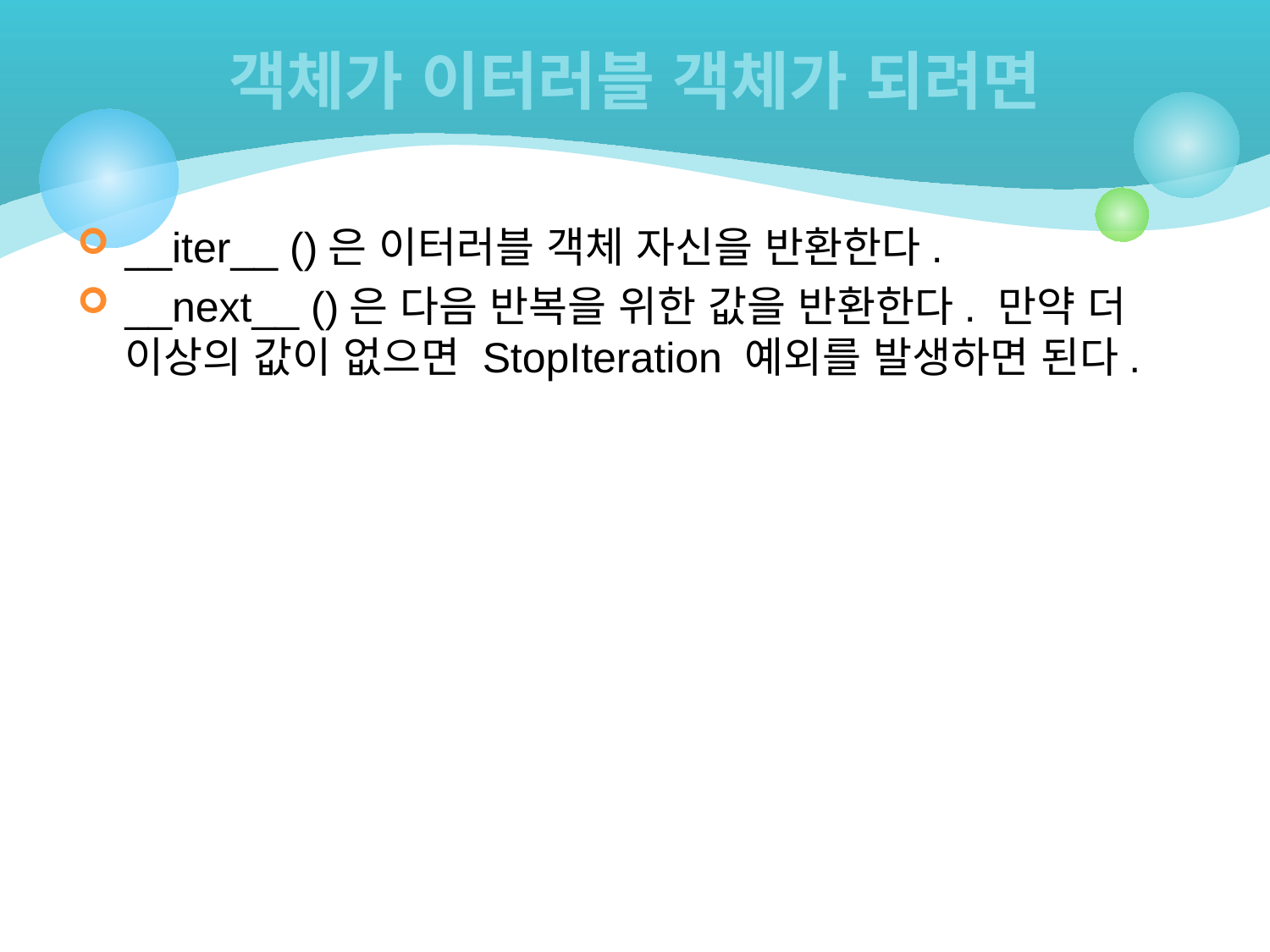

# 객체가 이터러블 객체가 되려면
__iter__ ()은 이터러블 객체 자신을 반환한다.
__next__ ()은 다음 반복을 위한 값을 반환한다. 만약 더 이상의 값이 없으면 StopIteration 예외를 발생하면 된다.